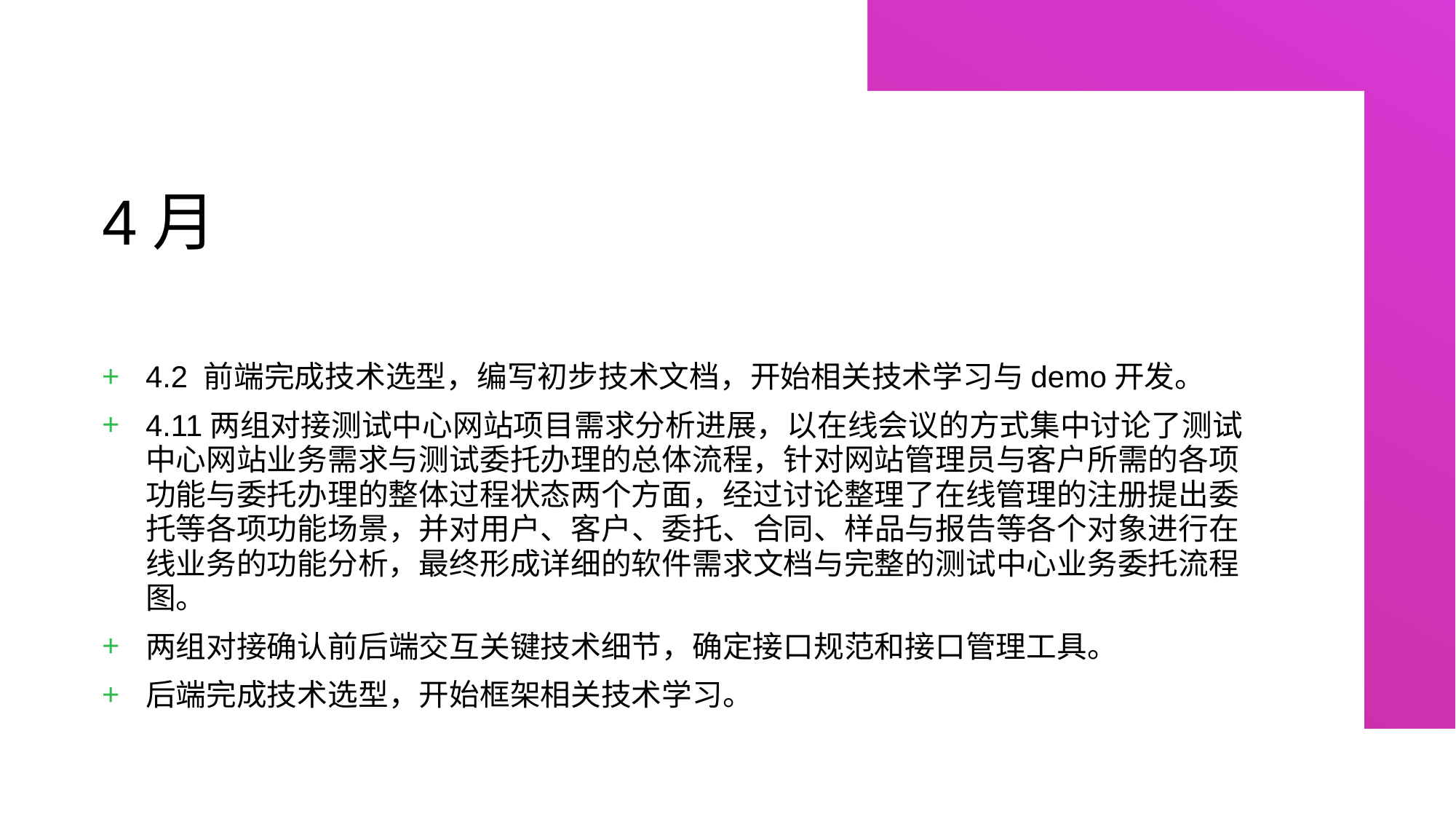

# 4月
4.2 前端完成技术选型，编写初步技术文档，开始相关技术学习与demo开发。
4.11两组对接测试中心网站项目需求分析进展，以在线会议的方式集中讨论了测试中心网站业务需求与测试委托办理的总体流程，针对网站管理员与客户所需的各项功能与委托办理的整体过程状态两个方面，经过讨论整理了在线管理的注册提出委托等各项功能场景，并对用户、客户、委托、合同、样品与报告等各个对象进行在线业务的功能分析，最终形成详细的软件需求文档与完整的测试中心业务委托流程图。
两组对接确认前后端交互关键技术细节，确定接口规范和接口管理工具。
后端完成技术选型，开始框架相关技术学习。